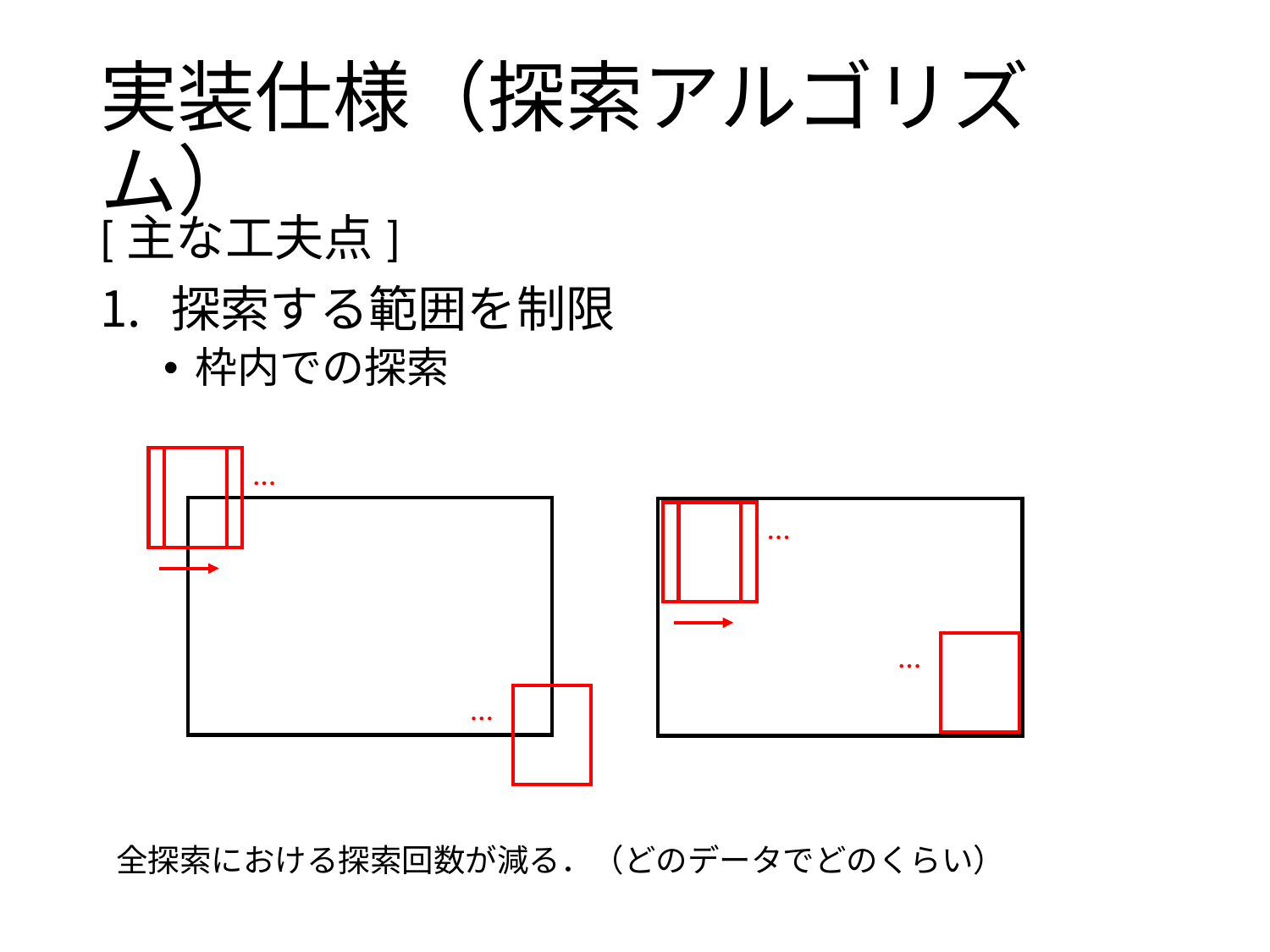

# 実装仕様（探索アルゴリズム）
[主な工夫点]
探索する範囲を制限
枠内での探索

…

…

…

…

全探索における探索回数が減る．（どのデータでどのくらい）